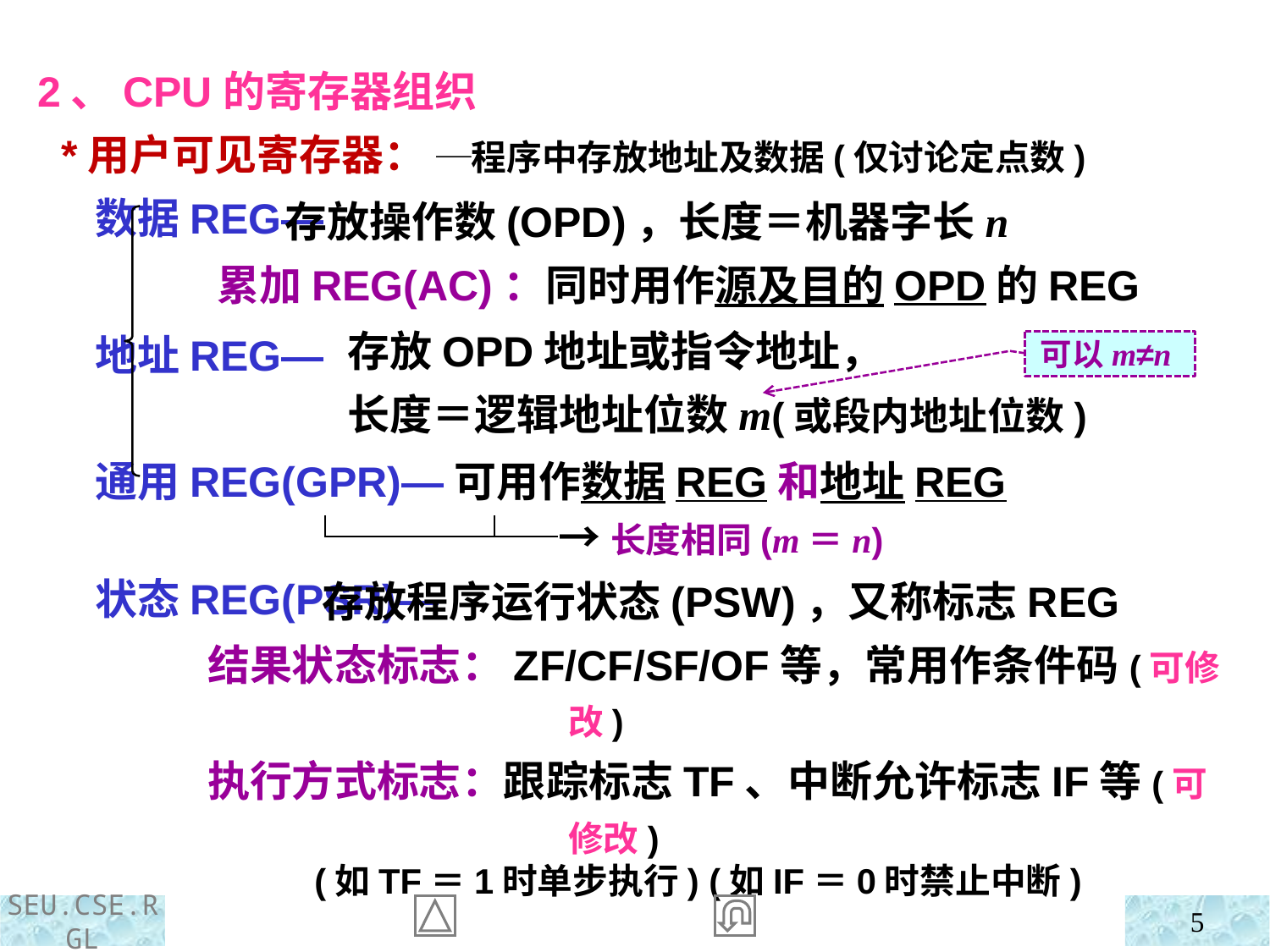

2、CPU的寄存器组织
  *用户可见寄存器： ─程序中存放地址及数据(仅讨论定点数)
     数据REG—

     地址REG—

     状态REG(PSR)—
      存放操作数(OPD)，长度＝机器字长n
累加REG(AC)：同时用作源及目的OPD的REG

存放OPD地址或指令地址，
长度＝逻辑地址位数m(或段内地址位数)
可以m≠n
     通用REG(GPR)—可用作数据REG和地址REG
                            └───┴─→长度相同(m＝n)
           存放程序运行状态(PSW)，又称标志REG
结果状态标志：ZF/CF/SF/OF等，常用作条件码(可修改)
执行方式标志：跟踪标志TF、中断允许标志IF等(可修改)
           (如TF＝1时单步执行) (如IF＝0时禁止中断)

5